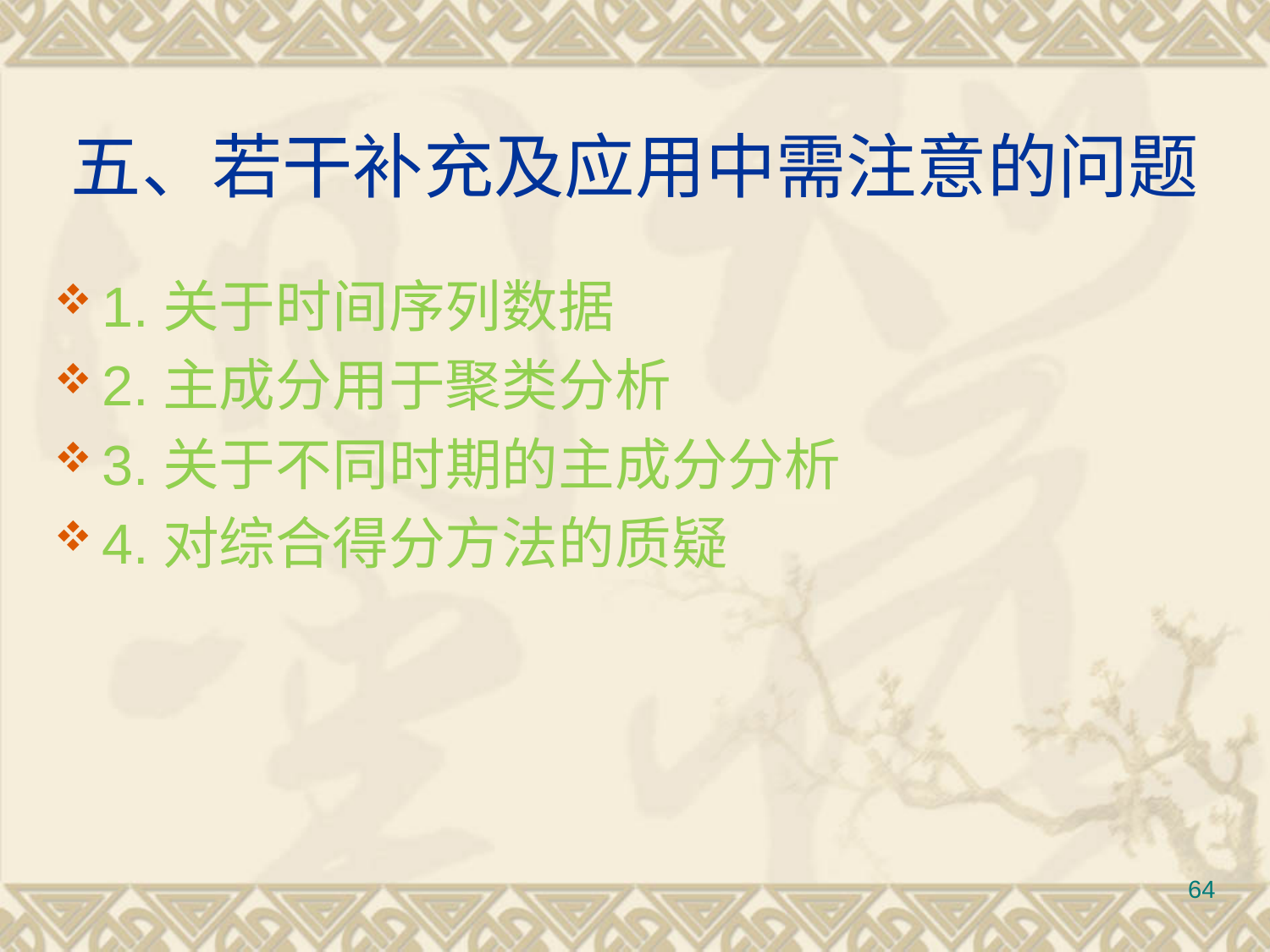

# 五、若干补充及应用中需注意的问题
1.关于时间序列数据
2.主成分用于聚类分析
3.关于不同时期的主成分分析
4.对综合得分方法的质疑
64